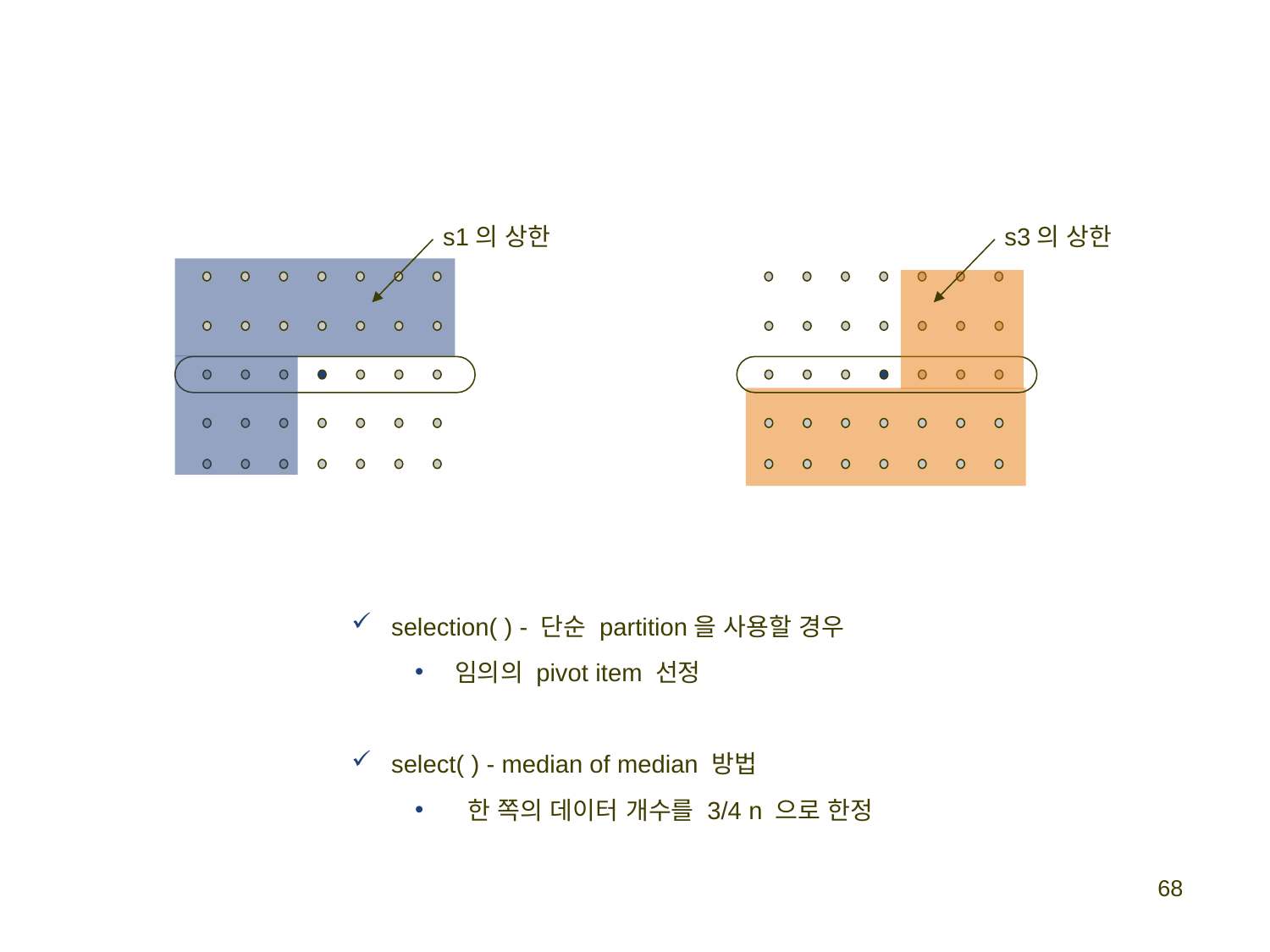

s1의 상한
s3의 상한

selection( ) - 단순 partition을 사용할 경우
임의의 pivot item 선정

select( ) - median of median 방법
 한 쪽의 데이터 개수를 3/4 n 으로 한정
68